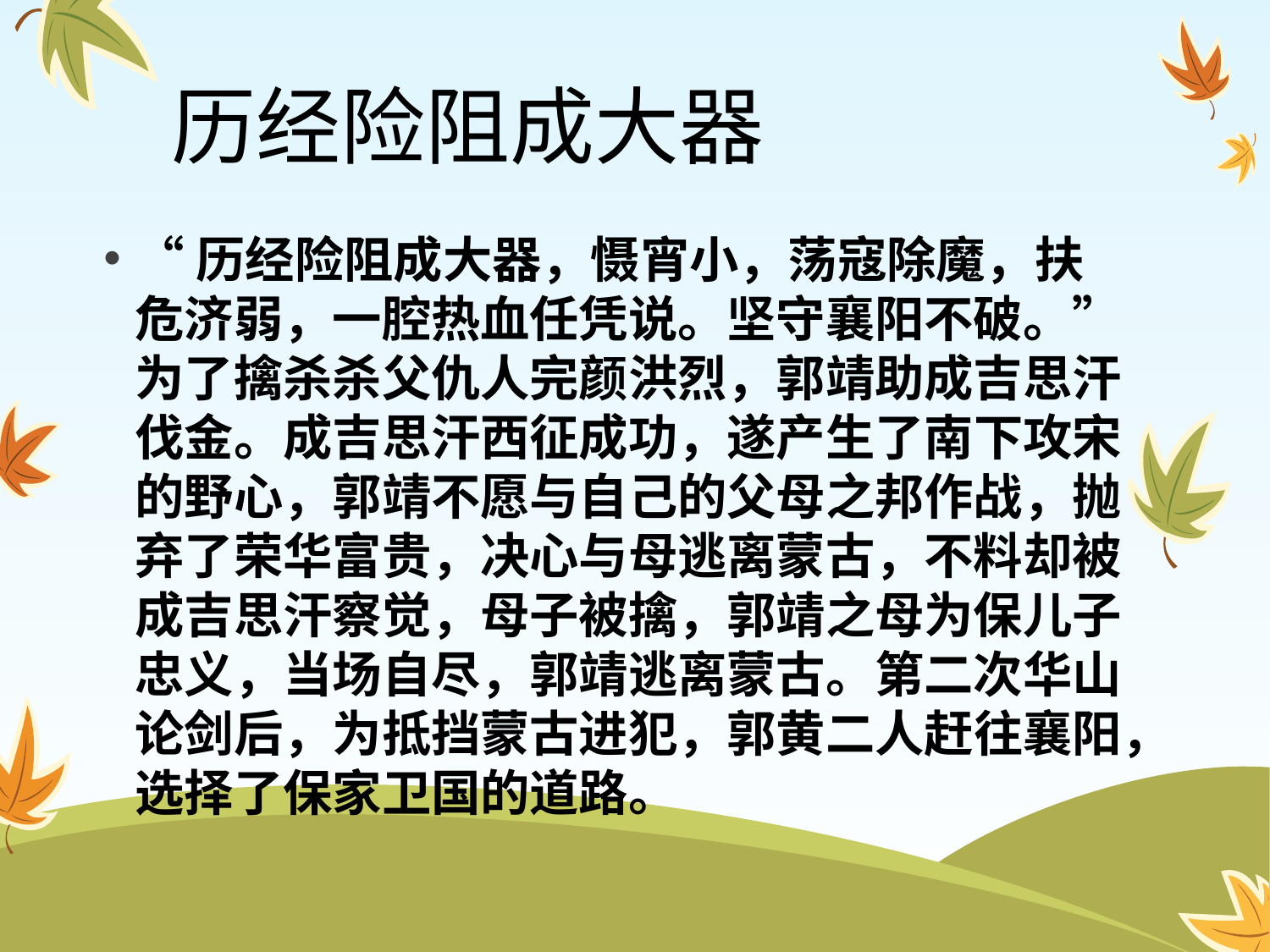

# 历经险阻成大器
“历经险阻成大器，慑宵小，荡寇除魔，扶危济弱，一腔热血任凭说。坚守襄阳不破。”为了擒杀杀父仇人完颜洪烈，郭靖助成吉思汗伐金。成吉思汗西征成功，遂产生了南下攻宋的野心，郭靖不愿与自己的父母之邦作战，抛弃了荣华富贵，决心与母逃离蒙古，不料却被成吉思汗察觉，母子被擒，郭靖之母为保儿子忠义，当场自尽，郭靖逃离蒙古。第二次华山论剑后，为抵挡蒙古进犯，郭黄二人赶往襄阳，选择了保家卫国的道路。